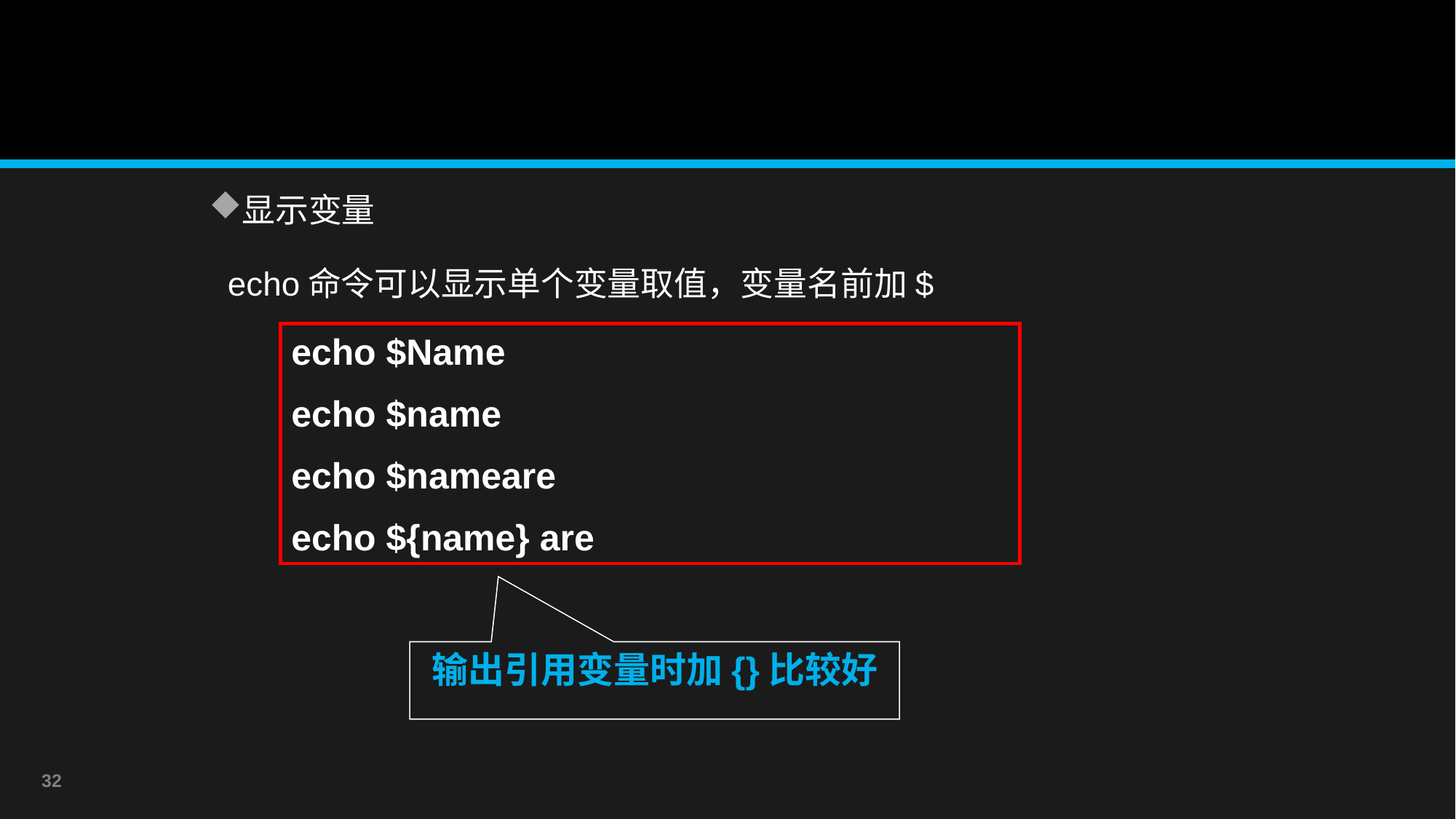

#
显示变量
  echo命令可以显示单个变量取值，变量名前加$
echo $Name
echo $name
echo $nameare
echo ${name} are
输出引用变量时加{}比较好
32